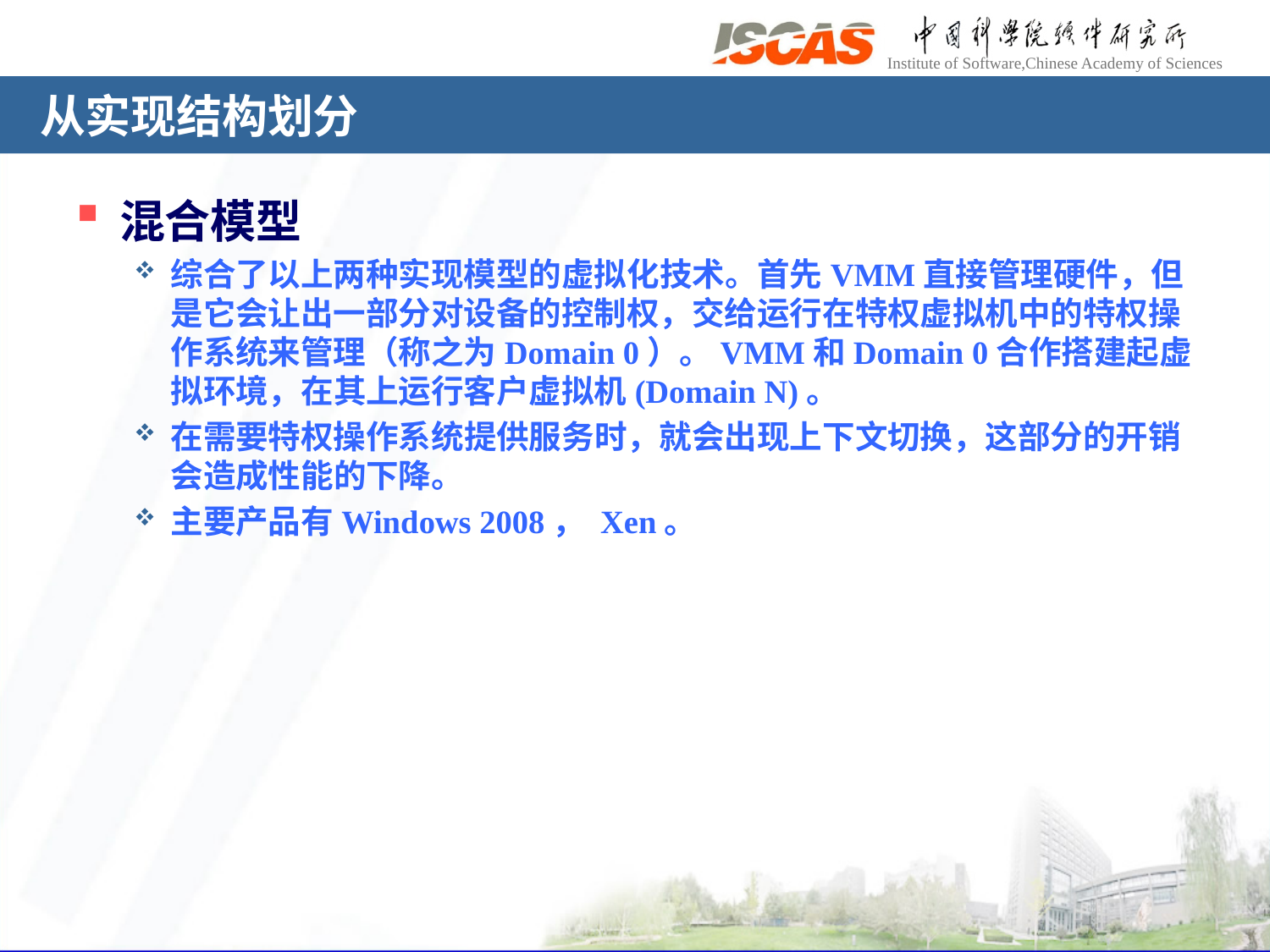

# 从实现结构划分
混合模型
综合了以上两种实现模型的虚拟化技术。首先VMM直接管理硬件，但是它会让出一部分对设备的控制权，交给运行在特权虚拟机中的特权操作系统来管理（称之为Domain 0）。VMM和Domain 0合作搭建起虚拟环境，在其上运行客户虚拟机(Domain N)。
在需要特权操作系统提供服务时，就会出现上下文切换，这部分的开销会造成性能的下降。
主要产品有Windows 2008， Xen。